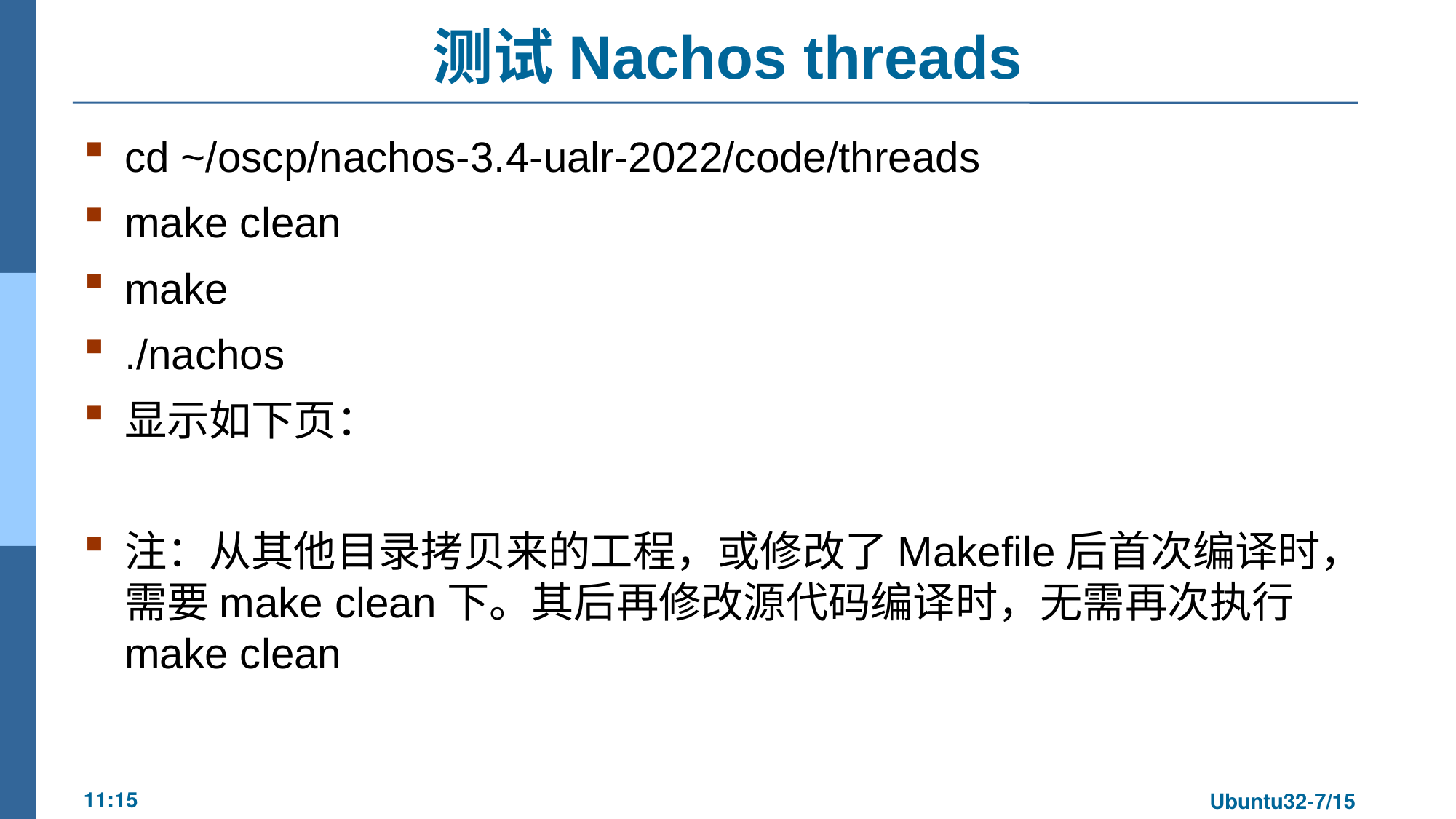

# 测试Nachos threads
cd ~/oscp/nachos-3.4-ualr-2022/code/threads
make clean
make
./nachos
显示如下页：

注：从其他目录拷贝来的工程，或修改了Makefile后首次编译时，需要make clean下。其后再修改源代码编译时，无需再次执行make clean